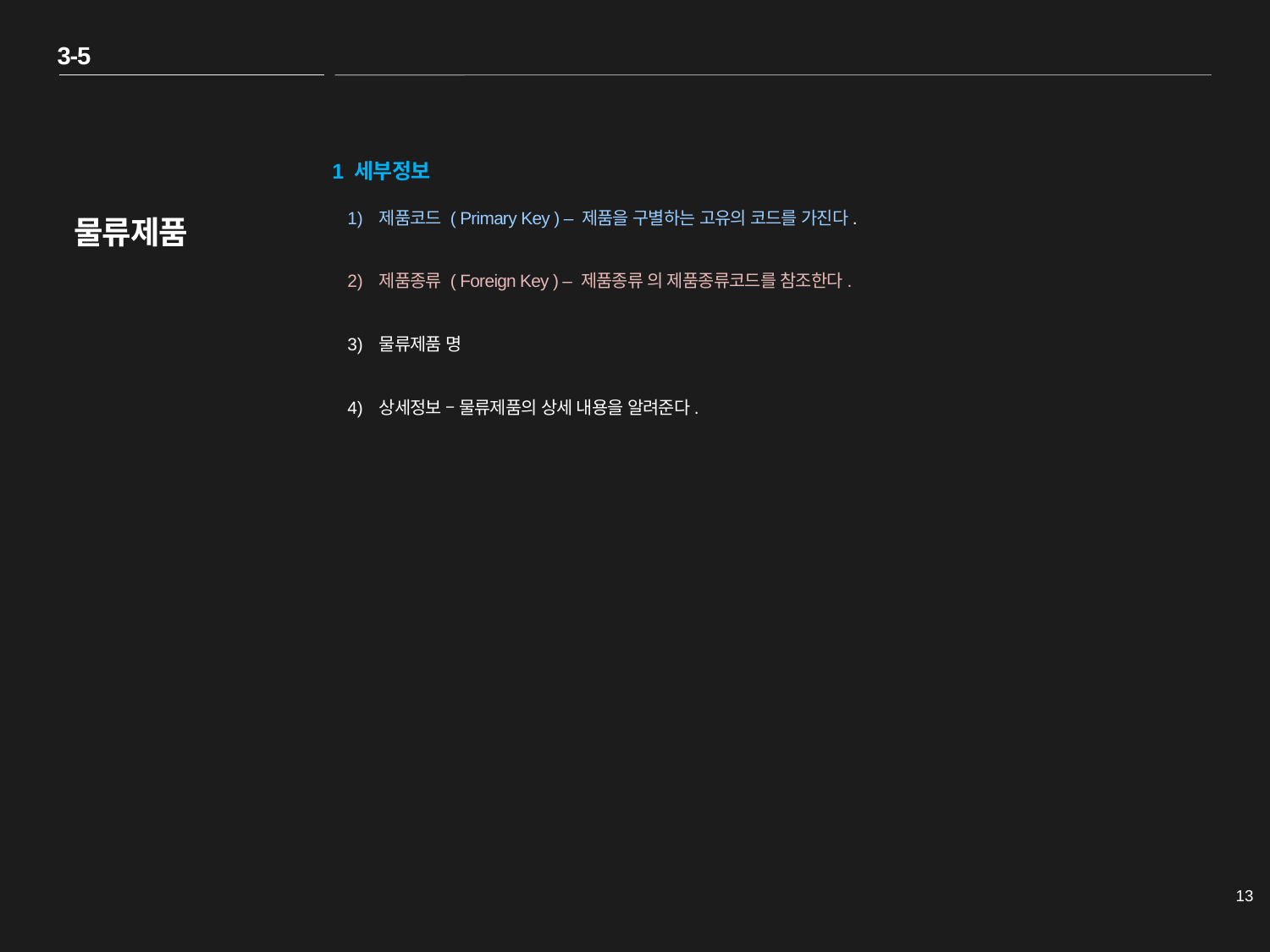

3-5
# 물류제품
1 세부정보
제품코드 ( Primary Key ) – 제품을 구별하는 고유의 코드를 가진다.

제품종류 ( Foreign Key ) – 제품종류 의 제품종류코드를 참조한다.

물류제품 명

상세정보 – 물류제품의 상세 내용을 알려준다.

13